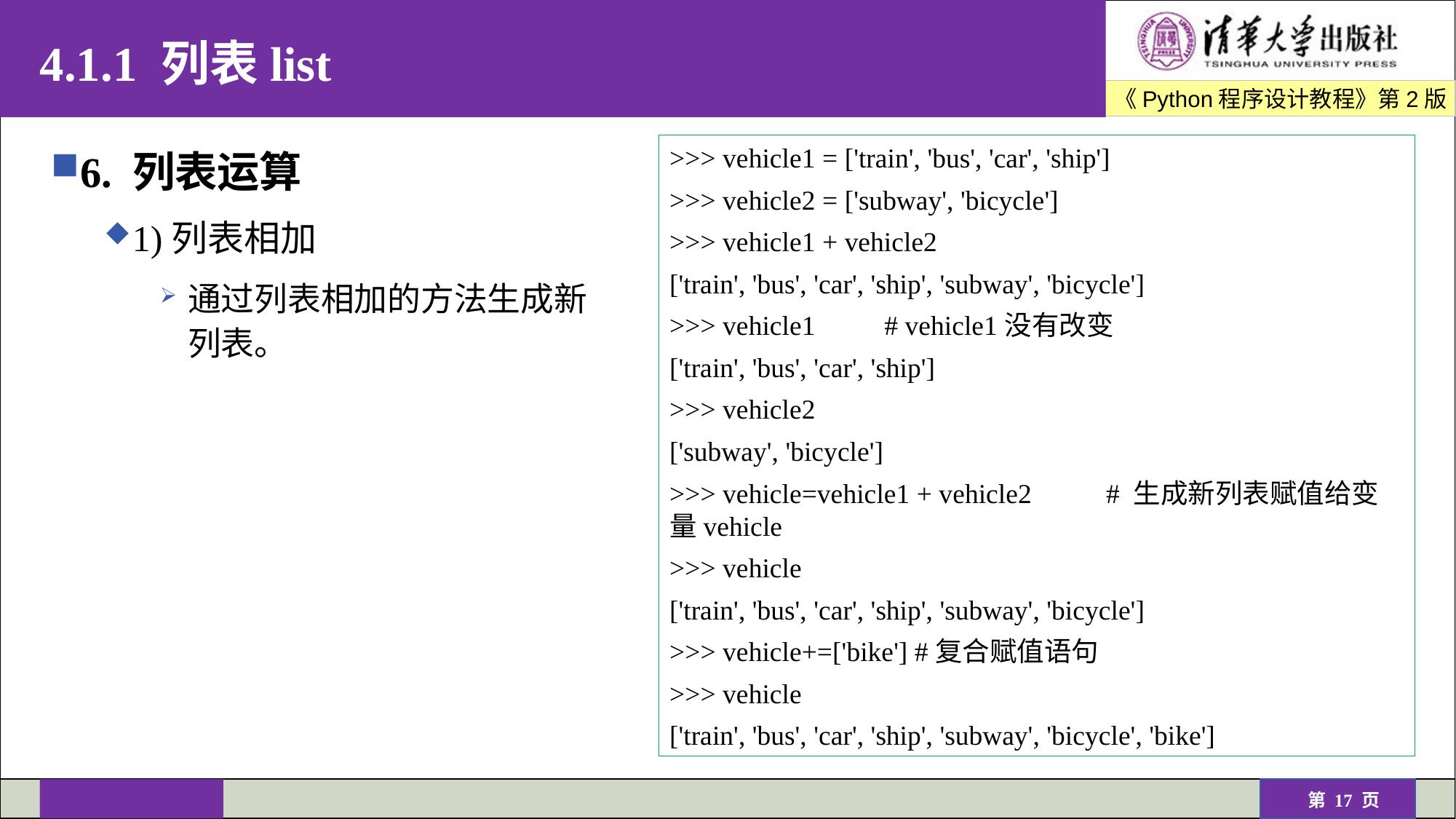

# 4.1.1 列表list
6. 列表运算
1)列表相加
通过列表相加的方法生成新列表。
>>> vehicle1 = ['train', 'bus', 'car', 'ship']
>>> vehicle2 = ['subway', 'bicycle']
>>> vehicle1 + vehicle2
['train', 'bus', 'car', 'ship', 'subway', 'bicycle']
>>> vehicle1          # vehicle1没有改变
['train', 'bus', 'car', 'ship']
>>> vehicle2
['subway', 'bicycle']
>>> vehicle=vehicle1 + vehicle2 	# 生成新列表赋值给变量vehicle
>>> vehicle
['train', 'bus', 'car', 'ship', 'subway', 'bicycle']
>>> vehicle+=['bike'] #复合赋值语句
>>> vehicle
['train', 'bus', 'car', 'ship', 'subway', 'bicycle', 'bike']